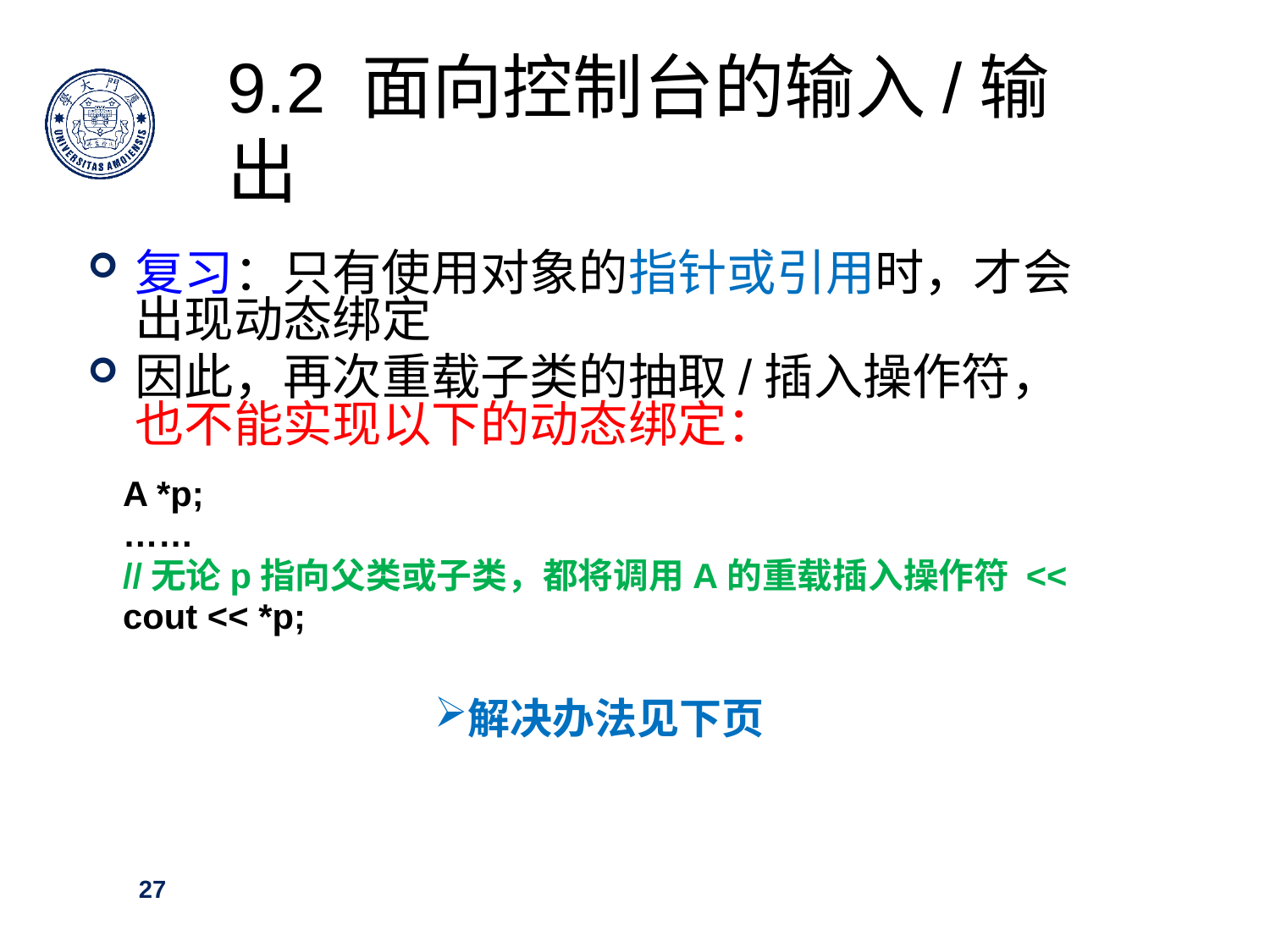

9.2 面向控制台的输入/输出
复习：只有使用对象的指针或引用时，才会出现动态绑定
因此，再次重载子类的抽取/插入操作符，也不能实现以下的动态绑定：

A *p;
……
//无论p指向父类或子类，都将调用A的重载插入操作符 <<
cout << *p;

解决办法见下页
27